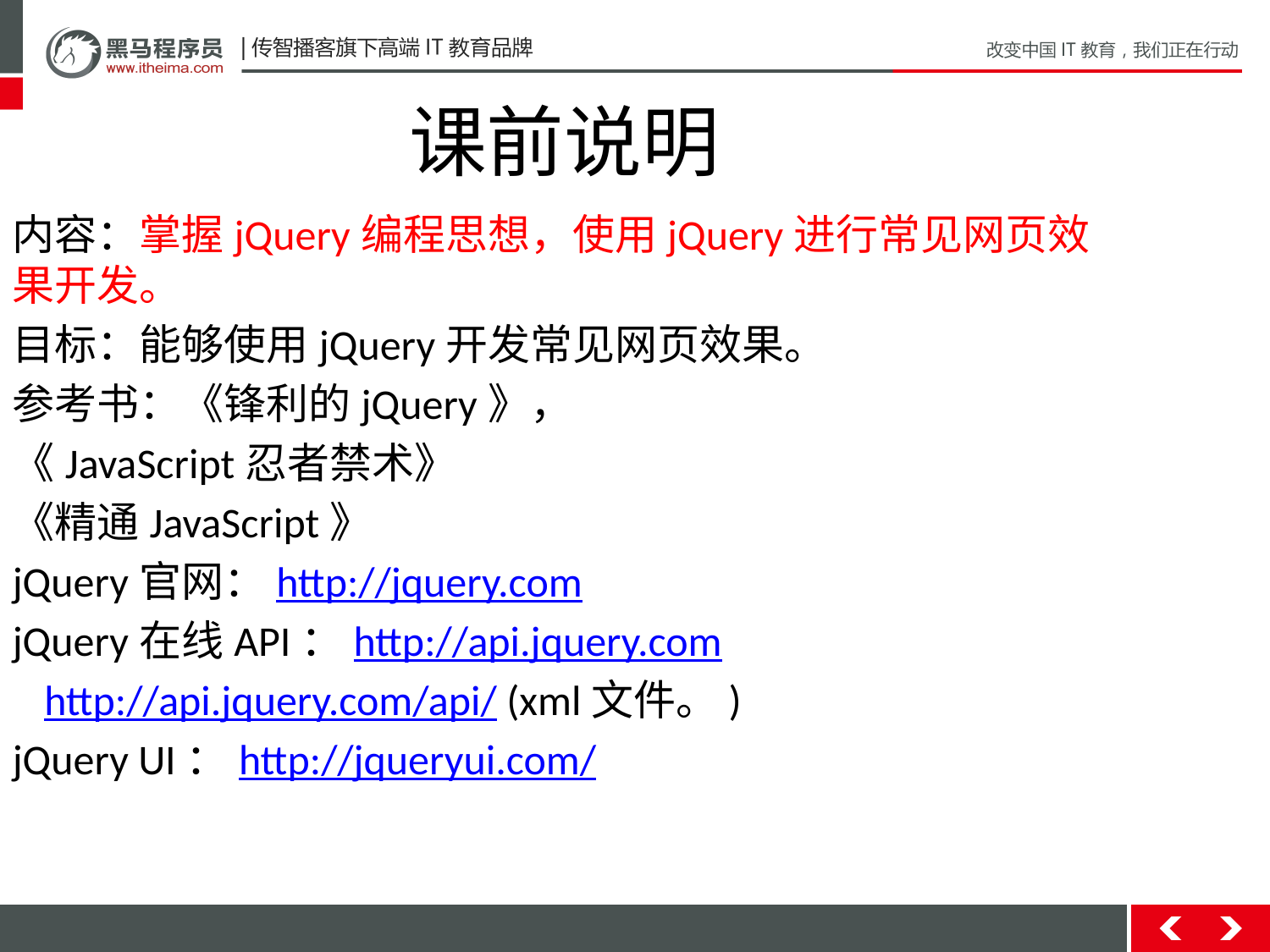

课前说明
内容：掌握jQuery编程思想，使用jQuery进行常见网页效果开发。
目标：能够使用jQuery开发常见网页效果。
参考书：《锋利的jQuery》，
《JavaScript忍者禁术》
《精通JavaScript》
jQuery官网：http://jquery.com
jQuery在线API：http://api.jquery.com
http://api.jquery.com/api/ (xml文件。)
jQuery UI：http://jqueryui.com/